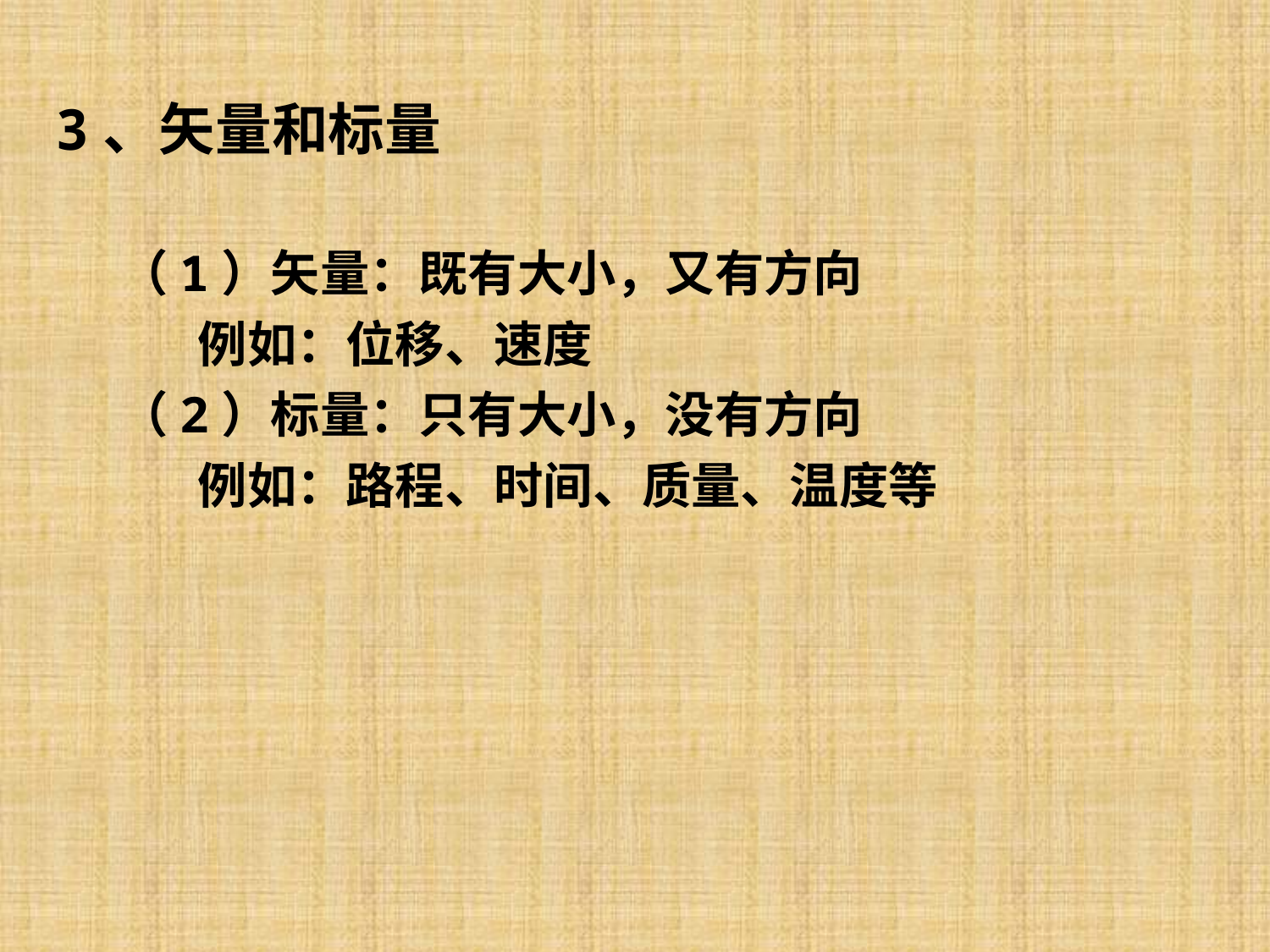

# 3、矢量和标量
（1）矢量：既有大小，又有方向
      例如：位移、速度
（2）标量：只有大小，没有方向
      例如：路程、时间、质量、温度等